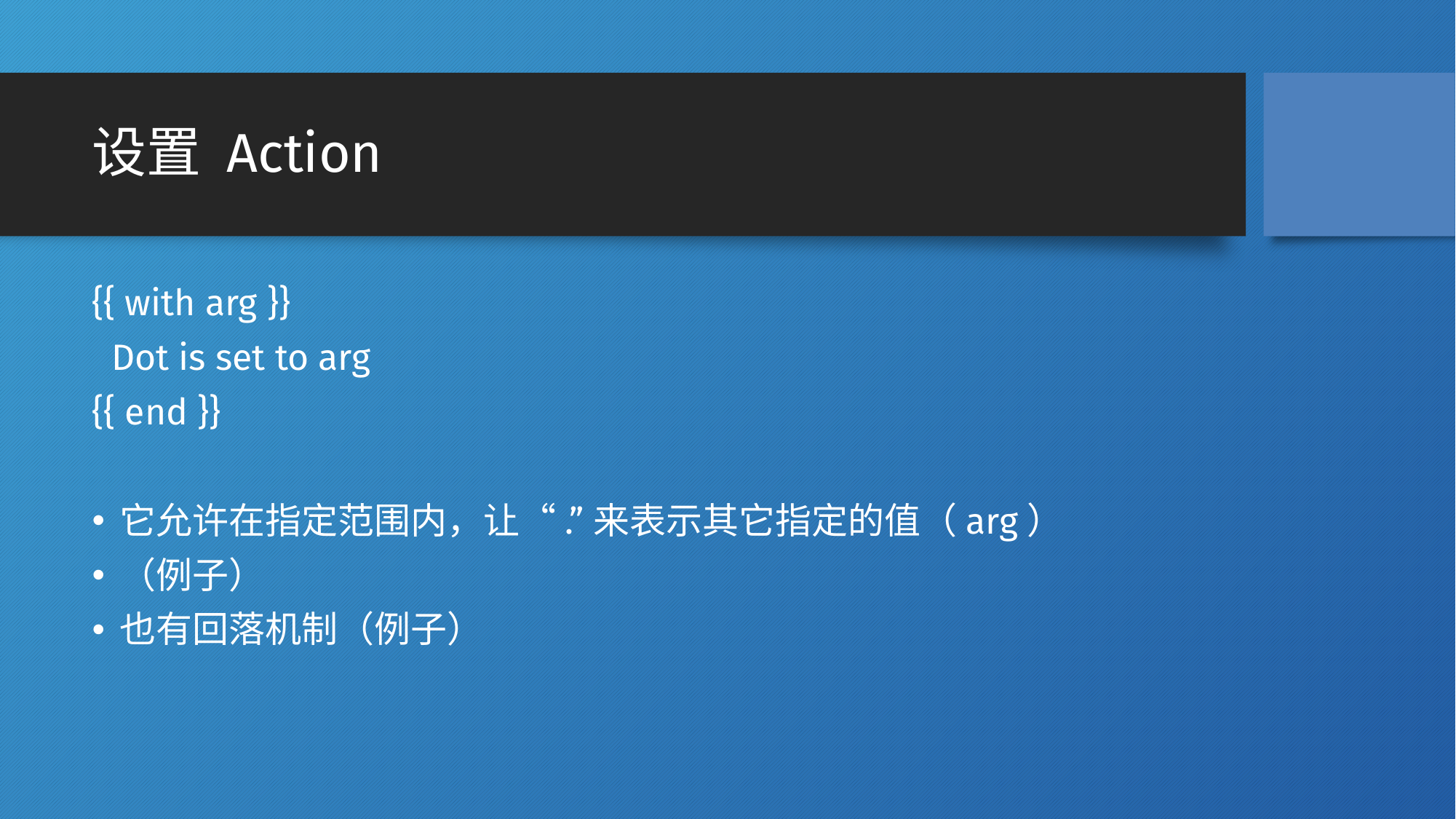

# 设置 Action
{{ with arg }}
  Dot is set to arg
{{ end }}

它允许在指定范围内，让“.”来表示其它指定的值（arg）
（例子）
也有回落机制（例子）